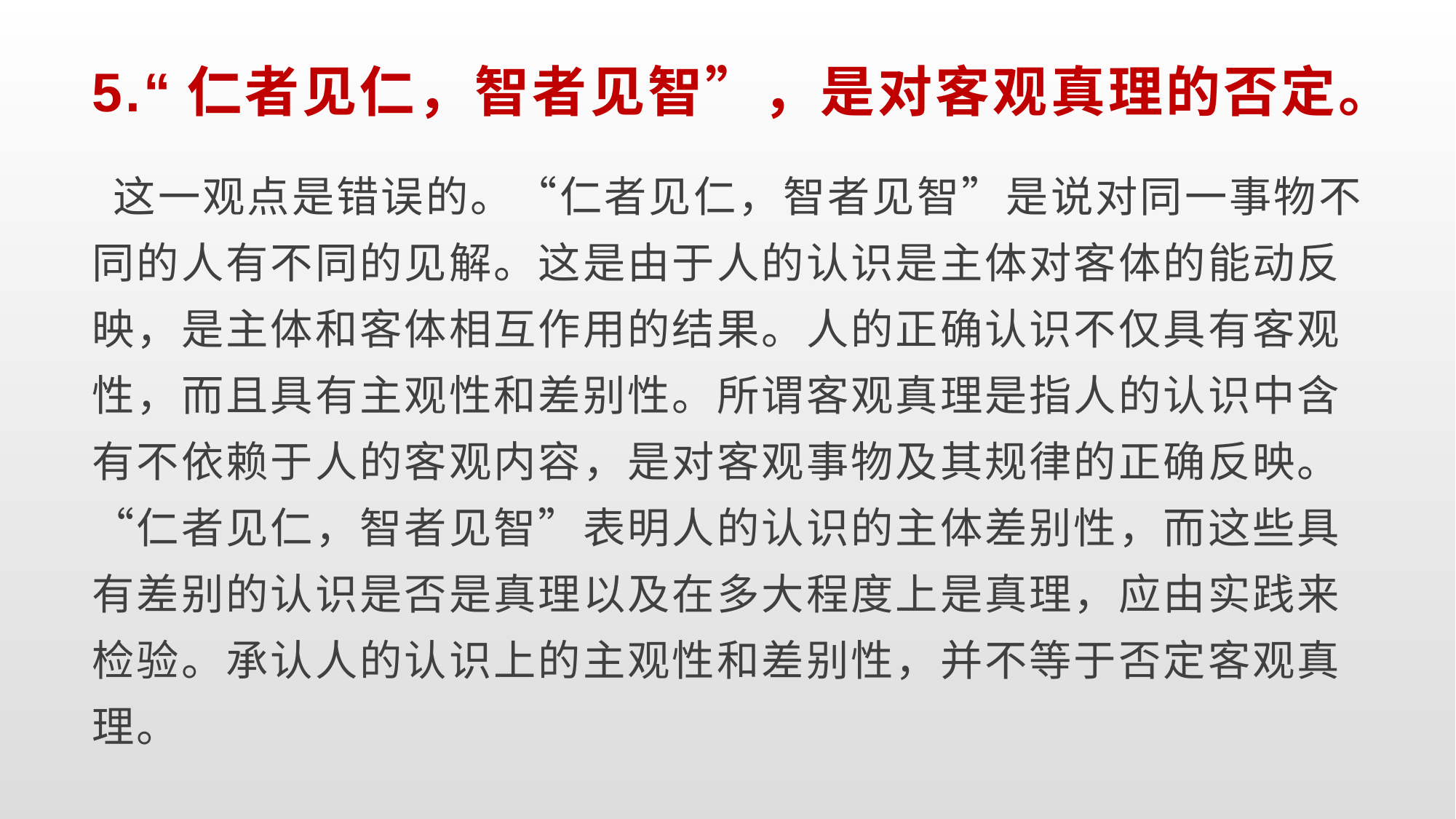

# 5.“仁者见仁，智者见智”，是对客观真理的否定。
  这一观点是错误的。“仁者见仁，智者见智”是说对同一事物不同的人有不同的见解。这是由于人的认识是主体对客体的能动反映，是主体和客体相互作用的结果。人的正确认识不仅具有客观性，而且具有主观性和差别性。所谓客观真理是指人的认识中含有不依赖于人的客观内容，是对客观事物及其规律的正确反映。“仁者见仁，智者见智”表明人的认识的主体差别性，而这些具有差别的认识是否是真理以及在多大程度上是真理，应由实践来检验。承认人的认识上的主观性和差别性，并不等于否定客观真理。